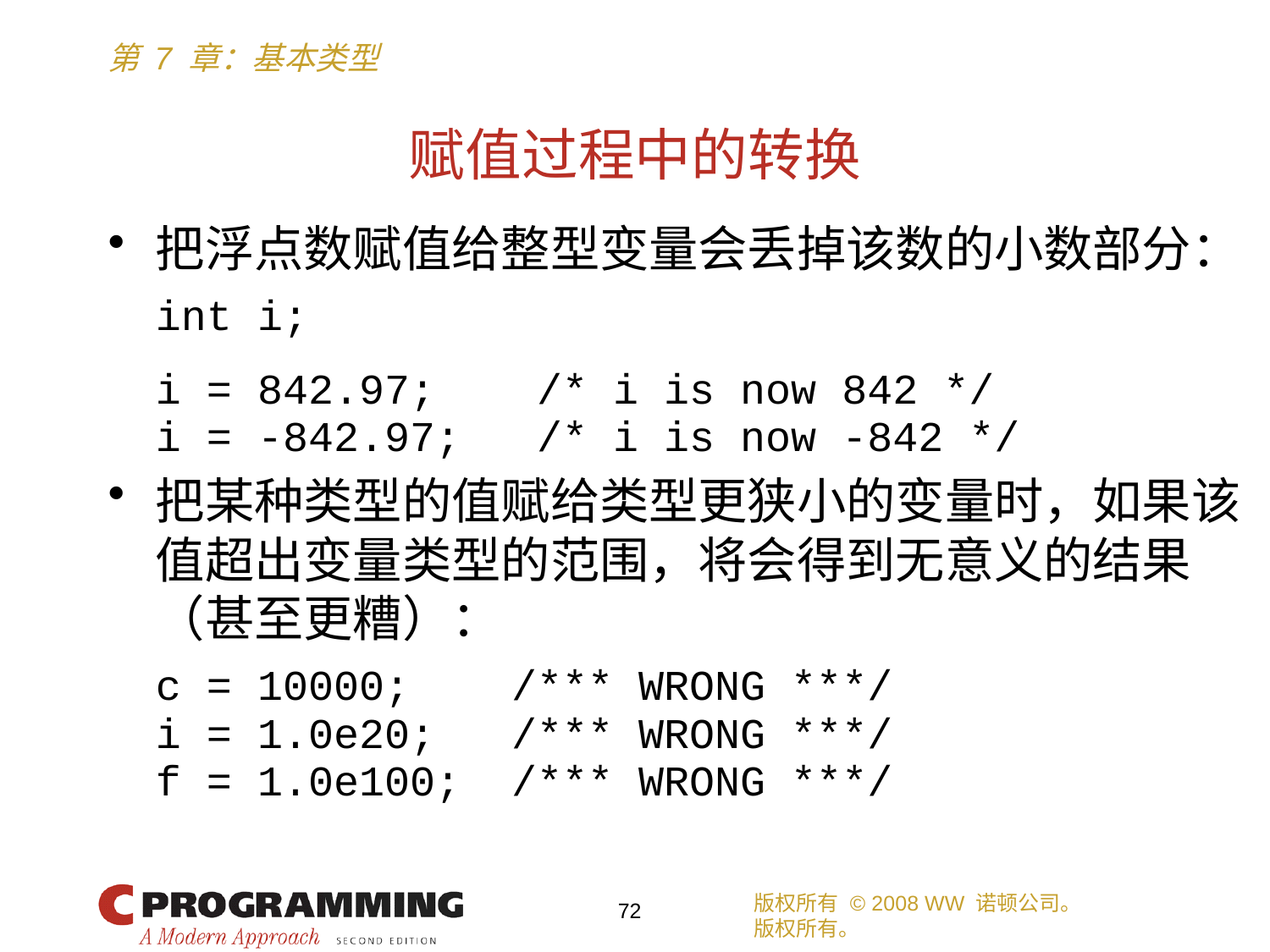

# 赋值过程中的转换
把浮点数赋值给整型变量会丢掉该数的小数部分：
	int i;

	i = 842.97;    /* i is now 842 */
	i = -842.97;   /* i is now -842 */
把某种类型的值赋给类型更狭小的变量时，如果该值超出变量类型的范围，将会得到无意义的结果（甚至更糟）：
	c = 10000;    /*** WRONG ***/
	i = 1.0e20;   /*** WRONG ***/
	f = 1.0e100;  /*** WRONG ***/
版权所有 © 2008 WW 诺顿公司。
版权所有。
72